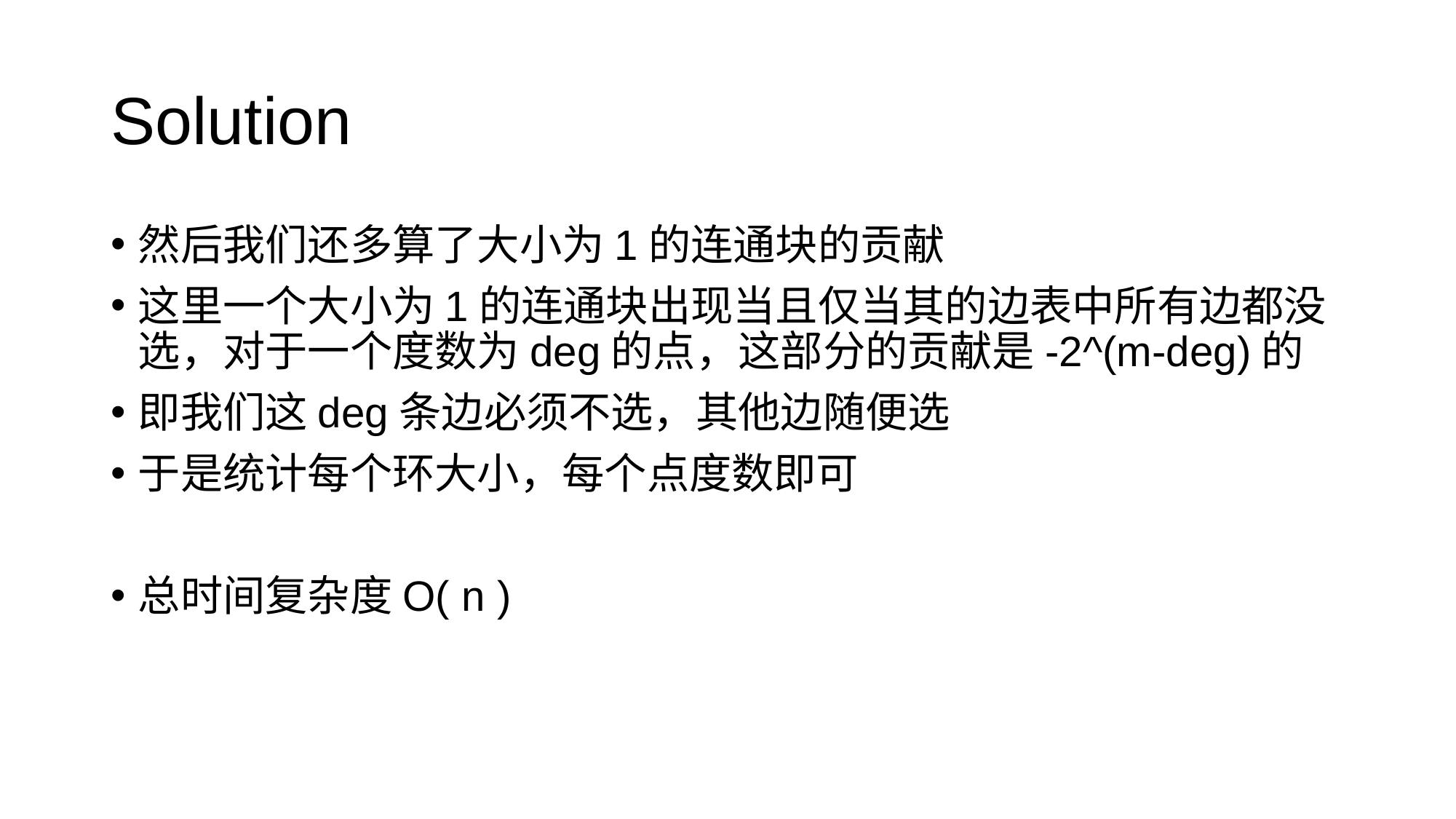

# Solution
然后我们还多算了大小为1的连通块的贡献
这里一个大小为1的连通块出现当且仅当其的边表中所有边都没选，对于一个度数为deg的点，这部分的贡献是-2^(m-deg)的
即我们这deg条边必须不选，其他边随便选
于是统计每个环大小，每个点度数即可

总时间复杂度O( n )